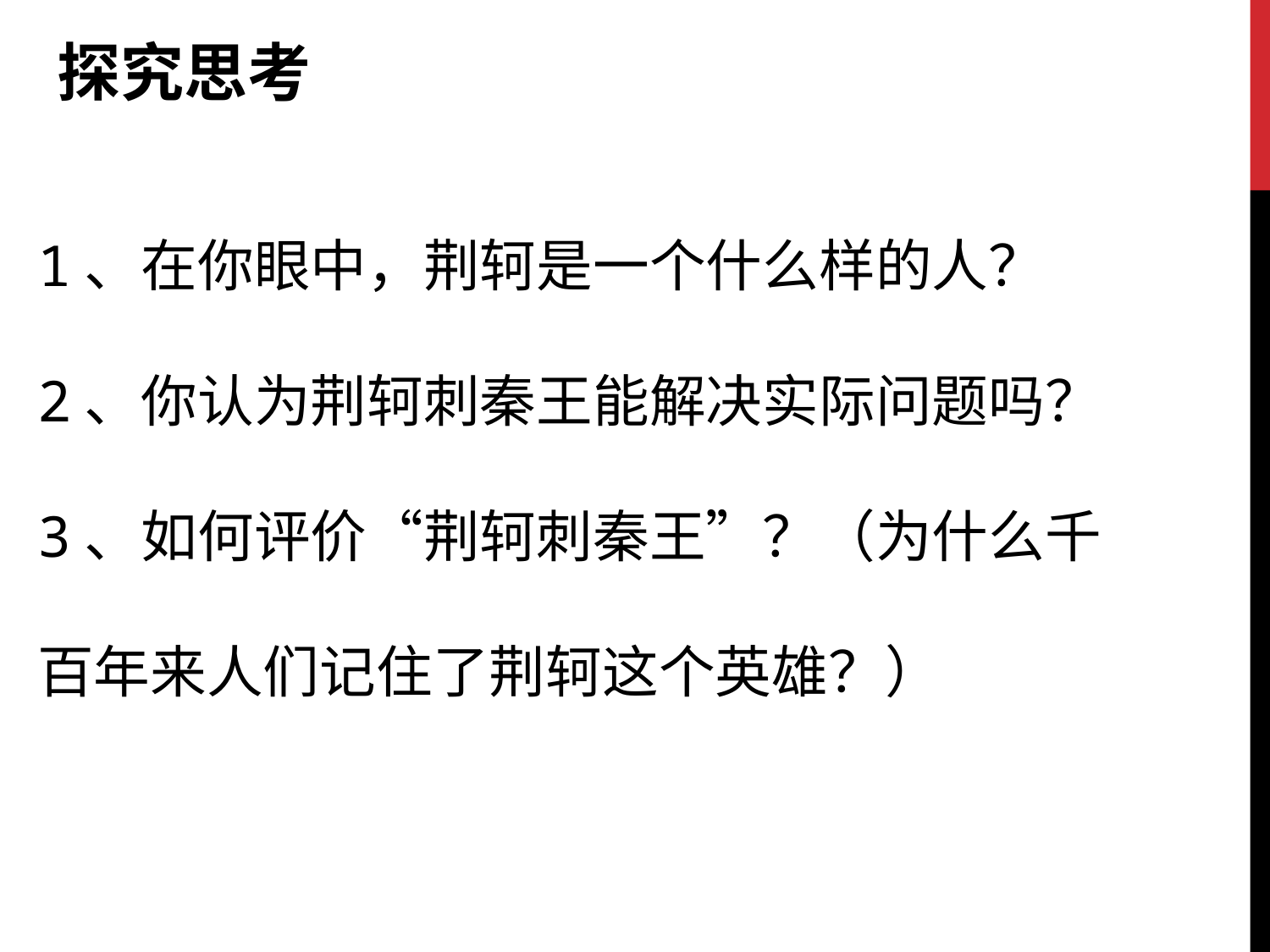

探究思考
1、在你眼中，荆轲是一个什么样的人？
2、你认为荆轲刺秦王能解决实际问题吗？
3、如何评价“荆轲刺秦王”？（为什么千百年来人们记住了荆轲这个英雄？）